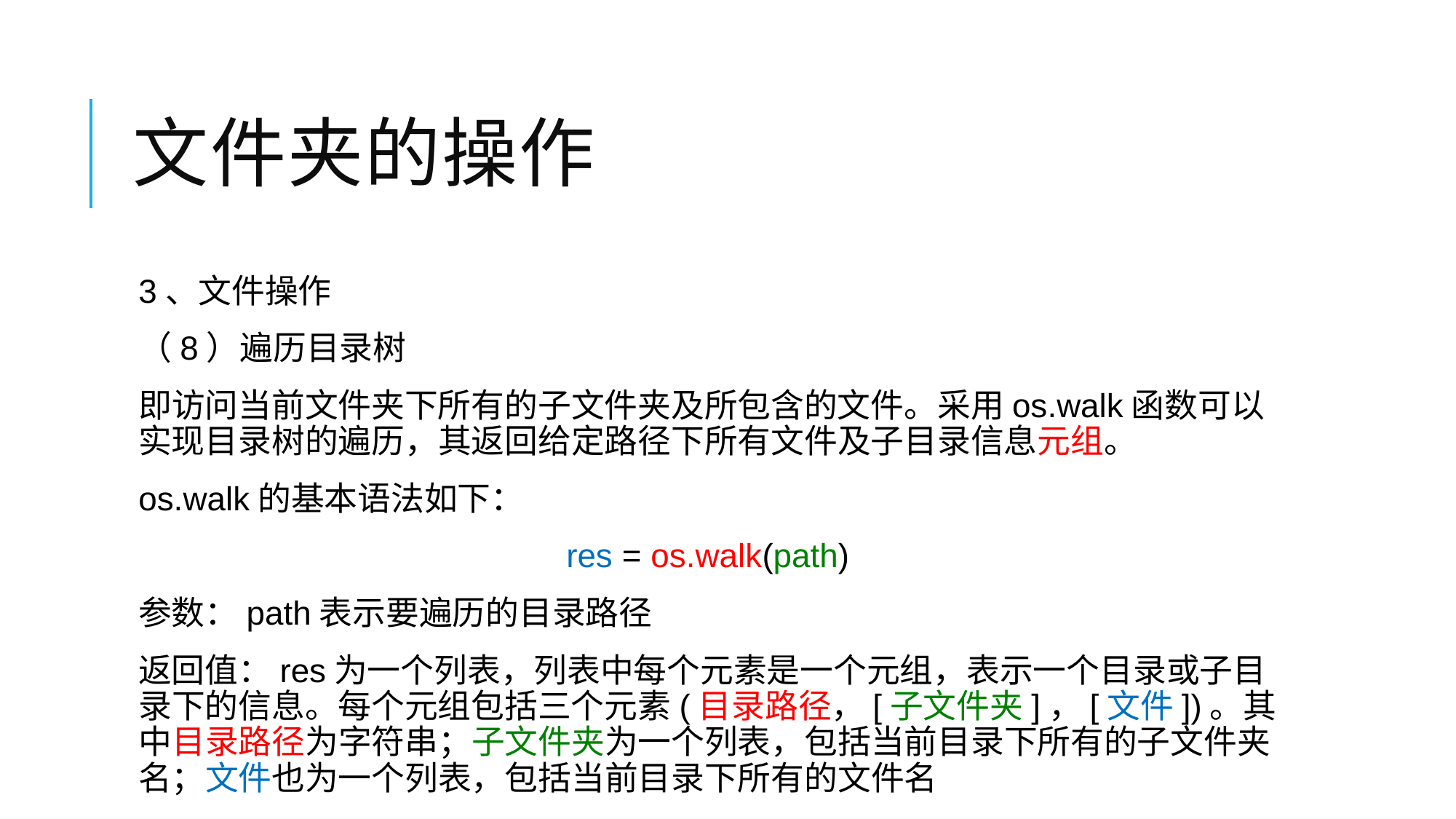

# 文件夹的操作
3、文件操作
（8）遍历目录树
即访问当前文件夹下所有的子文件夹及所包含的文件。采用os.walk函数可以实现目录树的遍历，其返回给定路径下所有文件及子目录信息元组。
os.walk的基本语法如下：
res = os.walk(path)
参数：path表示要遍历的目录路径
返回值：res为一个列表，列表中每个元素是一个元组，表示一个目录或子目录下的信息。每个元组包括三个元素(目录路径，[子文件夹]，[文件])。其中目录路径为字符串；子文件夹为一个列表，包括当前目录下所有的子文件夹名；文件也为一个列表，包括当前目录下所有的文件名